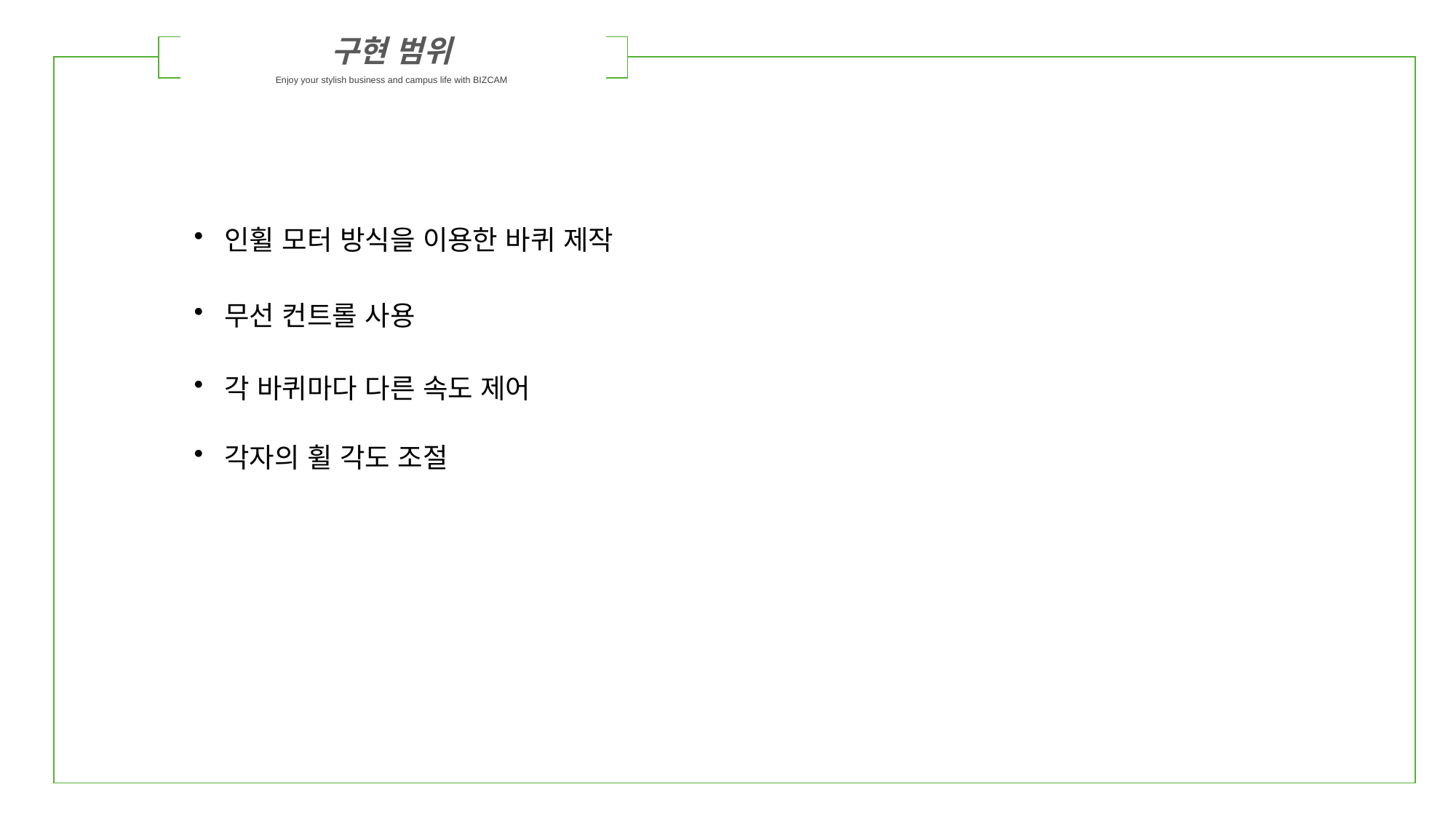

구현 범위
Enjoy your stylish business and campus life with BIZCAM
|  |  |  |
| --- | --- | --- |

인휠 모터 방식을 이용한 바퀴 제작
무선 컨트롤 사용
각 바퀴마다 다른 속도 제어
각자의 휠 각도 조절